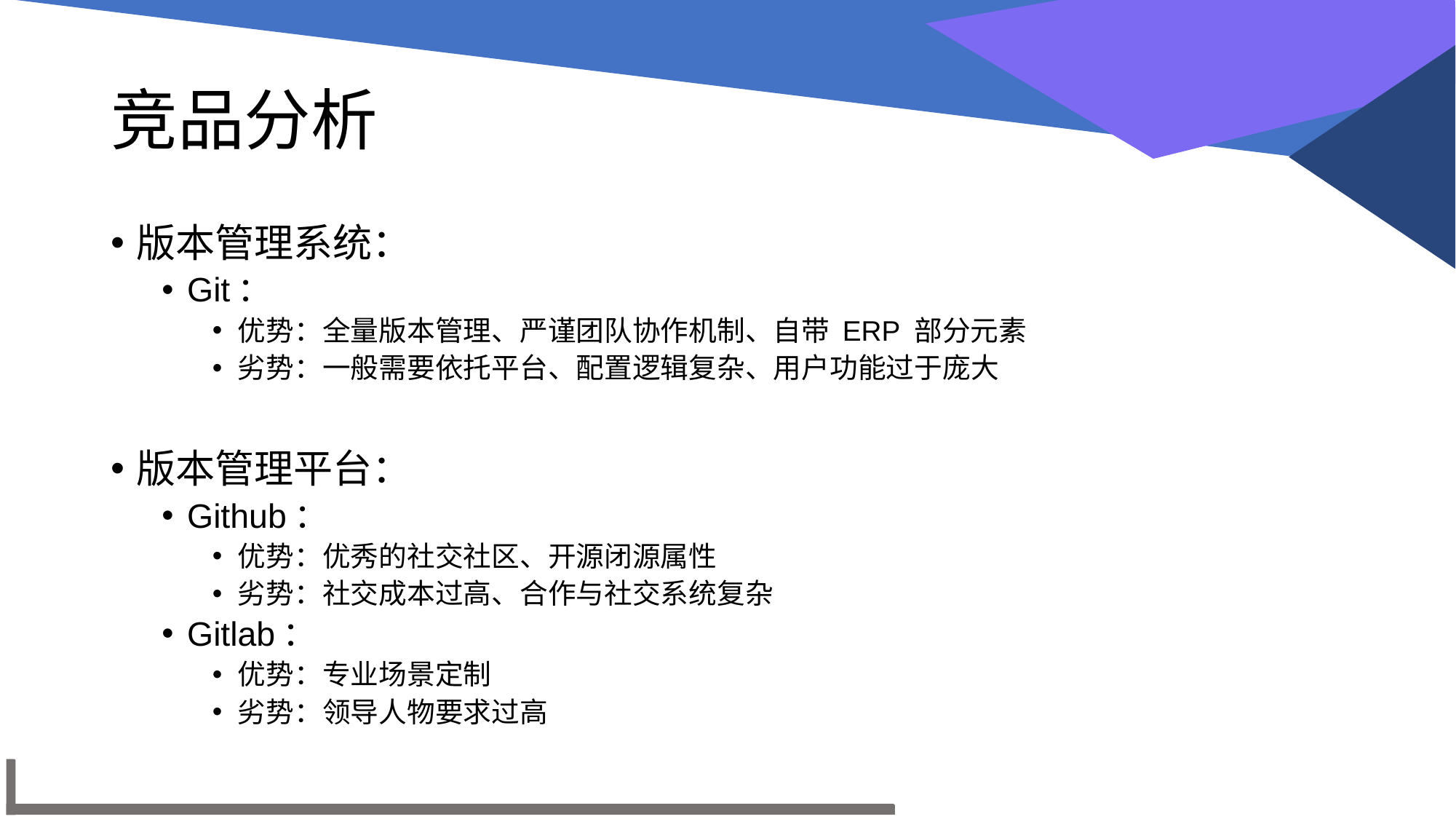

# 竞品分析
版本管理系统：
Git：
优势：全量版本管理、严谨团队协作机制、自带 ERP 部分元素
劣势：一般需要依托平台、配置逻辑复杂、用户功能过于庞大

版本管理平台：
Github：
优势：优秀的社交社区、开源闭源属性
劣势：社交成本过高、合作与社交系统复杂
Gitlab：
优势：专业场景定制
劣势：领导人物要求过高